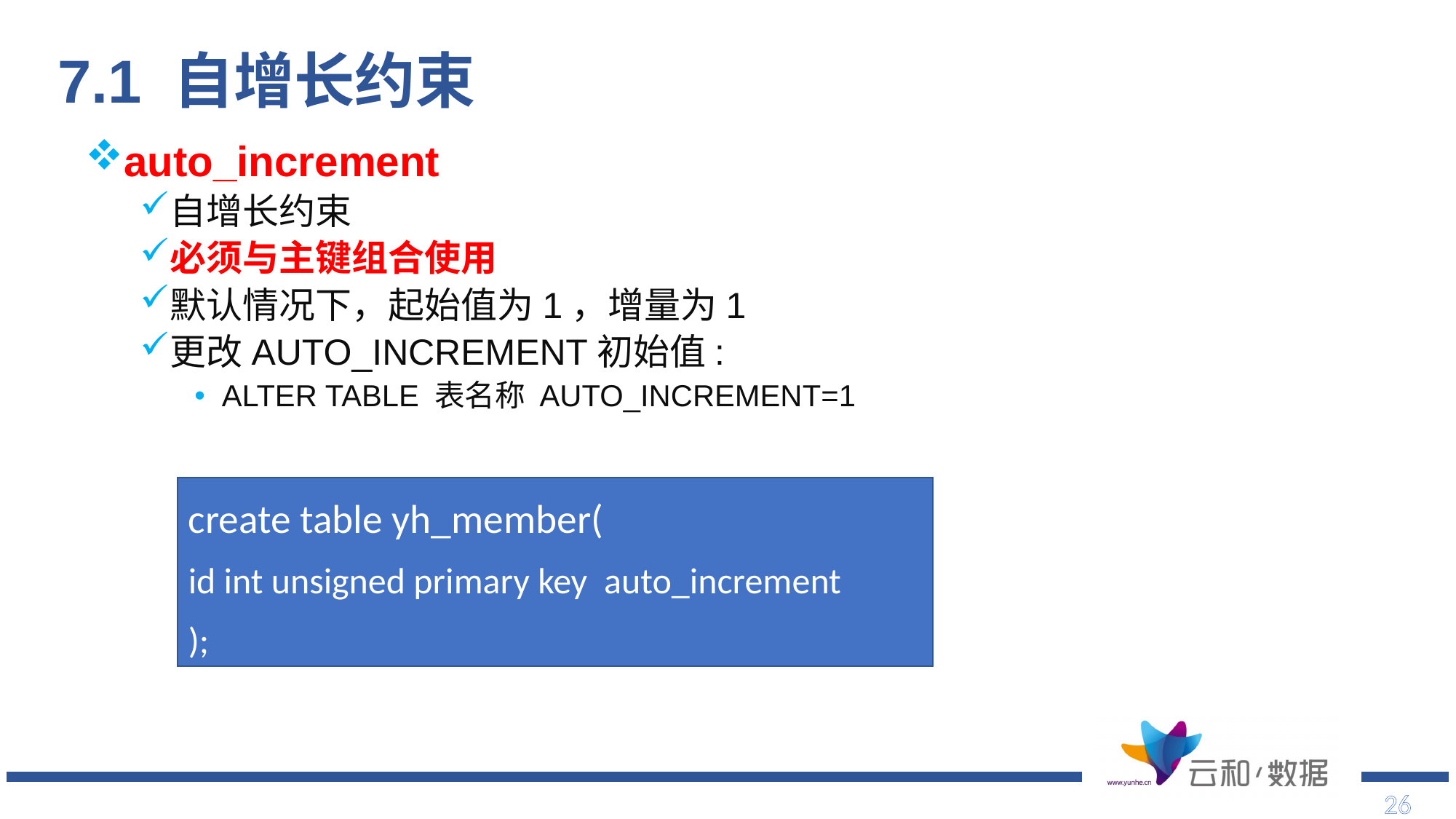

# 7.1 自增长约束
auto_increment
自增长约束
必须与主键组合使用
默认情况下，起始值为1，增量为1
更改AUTO_INCREMENT初始值:
ALTER TABLE 表名称 AUTO_INCREMENT=1

create table yh_member(
id int unsigned primary key  auto_increment
);